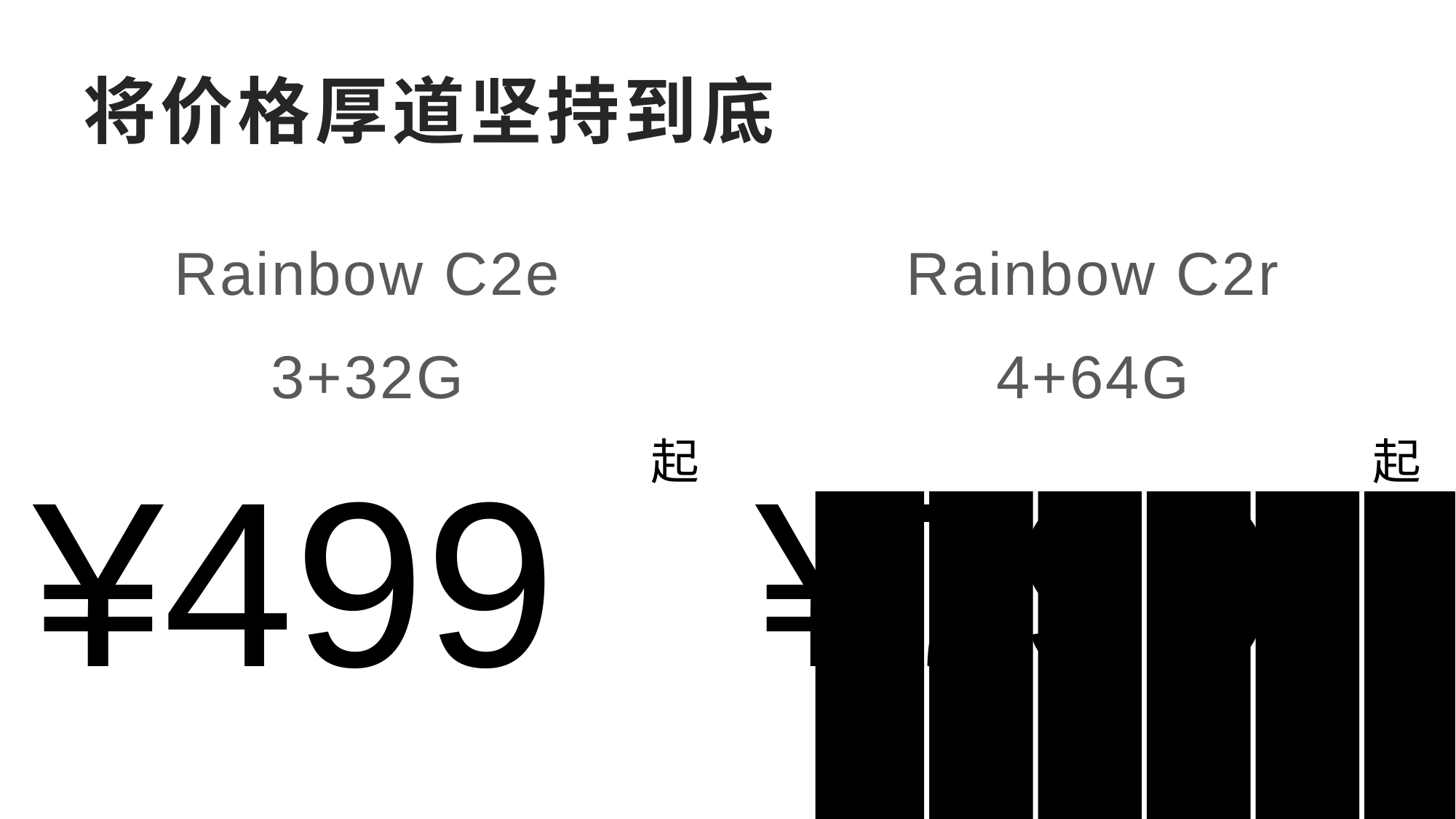

# 将价格厚道坚持到底
Rainbow C2e
3+32G
Rainbow C2r
4+64G
¥499
起
¥799
起
__________